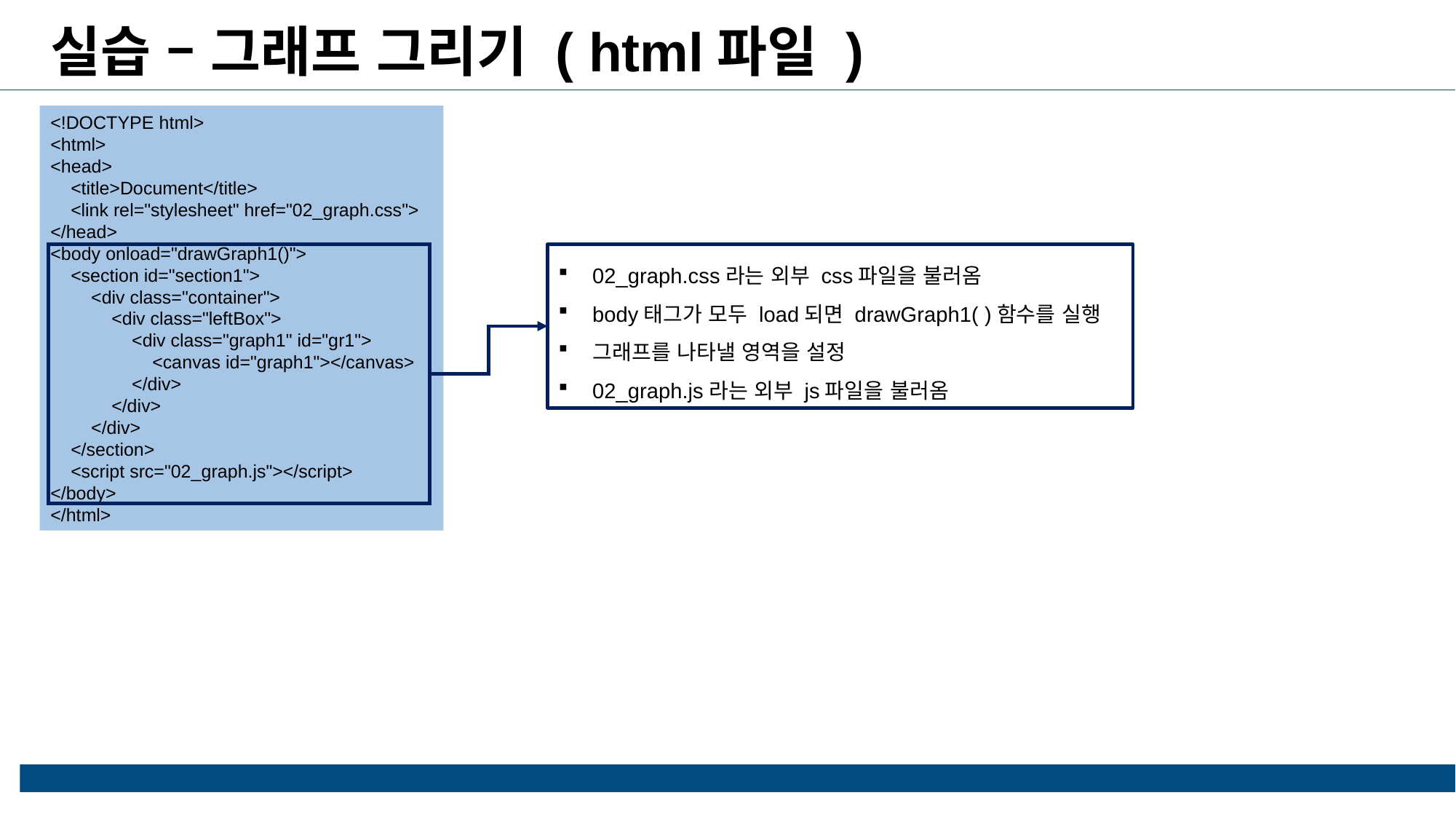

실습 – 그래프 그리기 ( html파일 )
<!DOCTYPE html>
<html>
<head>
    <title>Document</title>
    <link rel="stylesheet" href="02_graph.css">
</head>
<body onload="drawGraph1()">
    <section id="section1">
        <div class="container">
            <div class="leftBox">
                <div class="graph1" id="gr1">
                    <canvas id="graph1"></canvas>
                </div>
            </div>
        </div>
    </section>
    <script src="02_graph.js"></script>
</body>
</html>

02_graph.css라는 외부 css파일을 불러옴
body태그가 모두 load되면 drawGraph1( )함수를 실행
그래프를 나타낼 영역을 설정
02_graph.js라는 외부 js파일을 불러옴